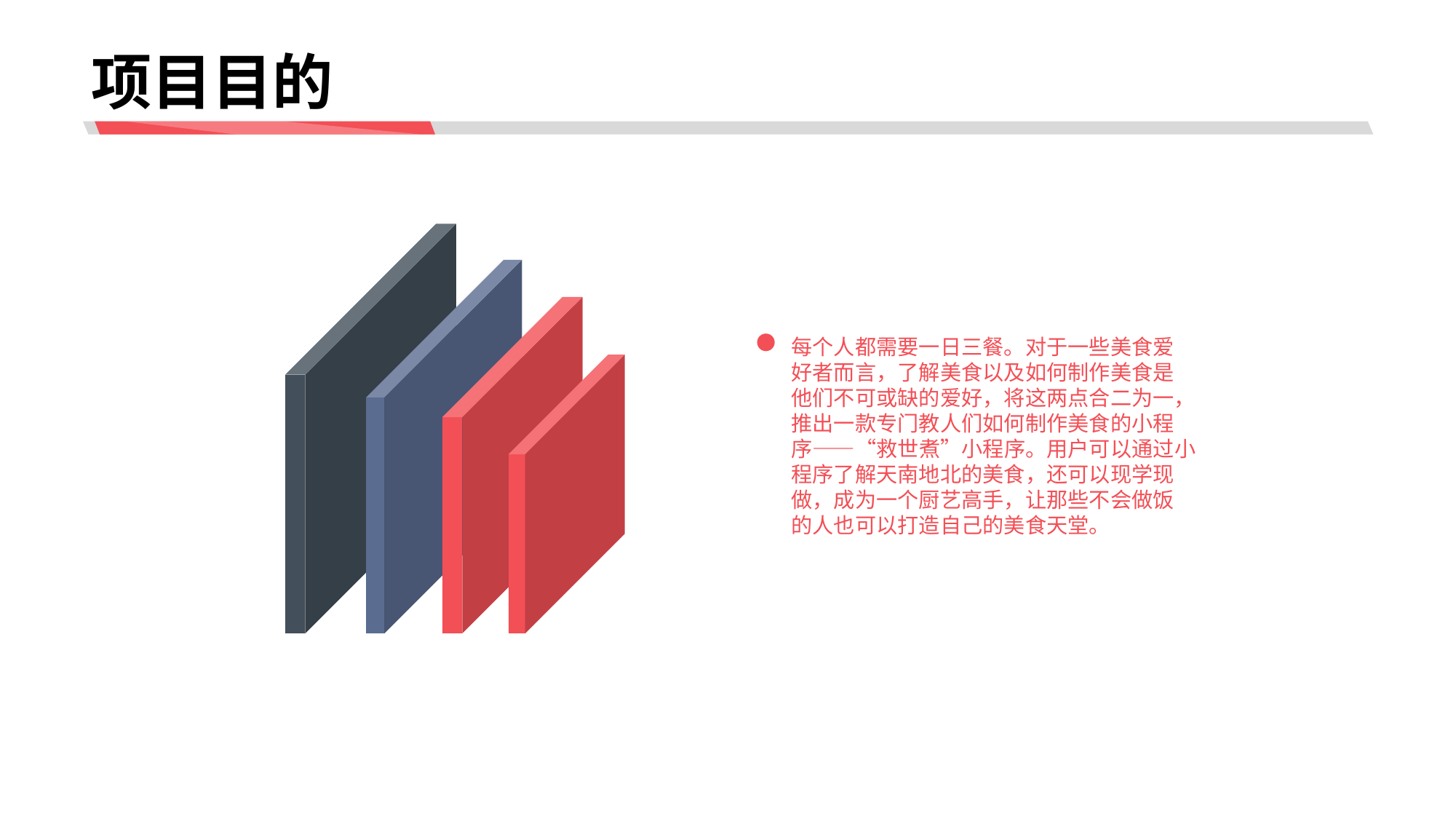

# 项目目的

每个人都需要一日三餐。对于一些美食爱
好者而言，了解美食以及如何制作美食是
他们不可或缺的爱好，将这两点合二为一，
推出一款专门教人们如何制作美食的小程
序——“救世煮”小程序。用户可以通过小
程序了解天南地北的美食，还可以现学现
做，成为一个厨艺高手，让那些不会做饭
的人也可以打造自己的美食天堂。